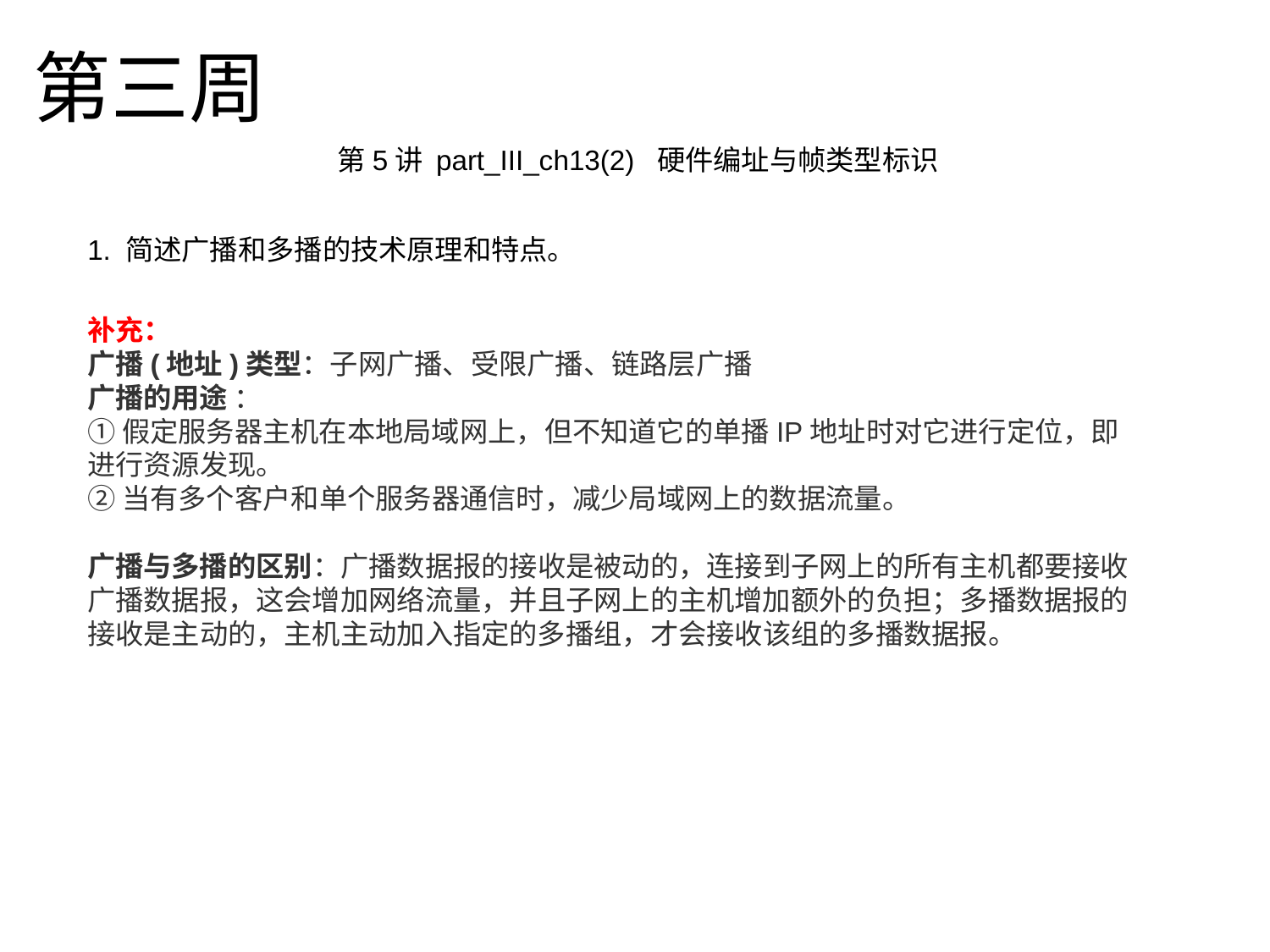

# 第三周
第5讲 part_III_ch13(2)  硬件编址与帧类型标识
1. 简述广播和多播的技术原理和特点。
补充：
广播(地址)类型：子网广播、受限广播、链路层广播
广播的用途 ：
①假定服务器主机在本地局域网上，但不知道它的单播IP地址时对它进行定位，即进行资源发现。
②当有多个客户和单个服务器通信时，减少局域网上的数据流量。

广播与多播的区别：广播数据报的接收是被动的，连接到子网上的所有主机都要接收广播数据报，这会增加网络流量，并且子网上的主机增加额外的负担；多播数据报的接收是主动的，主机主动加入指定的多播组，才会接收该组的多播数据报。